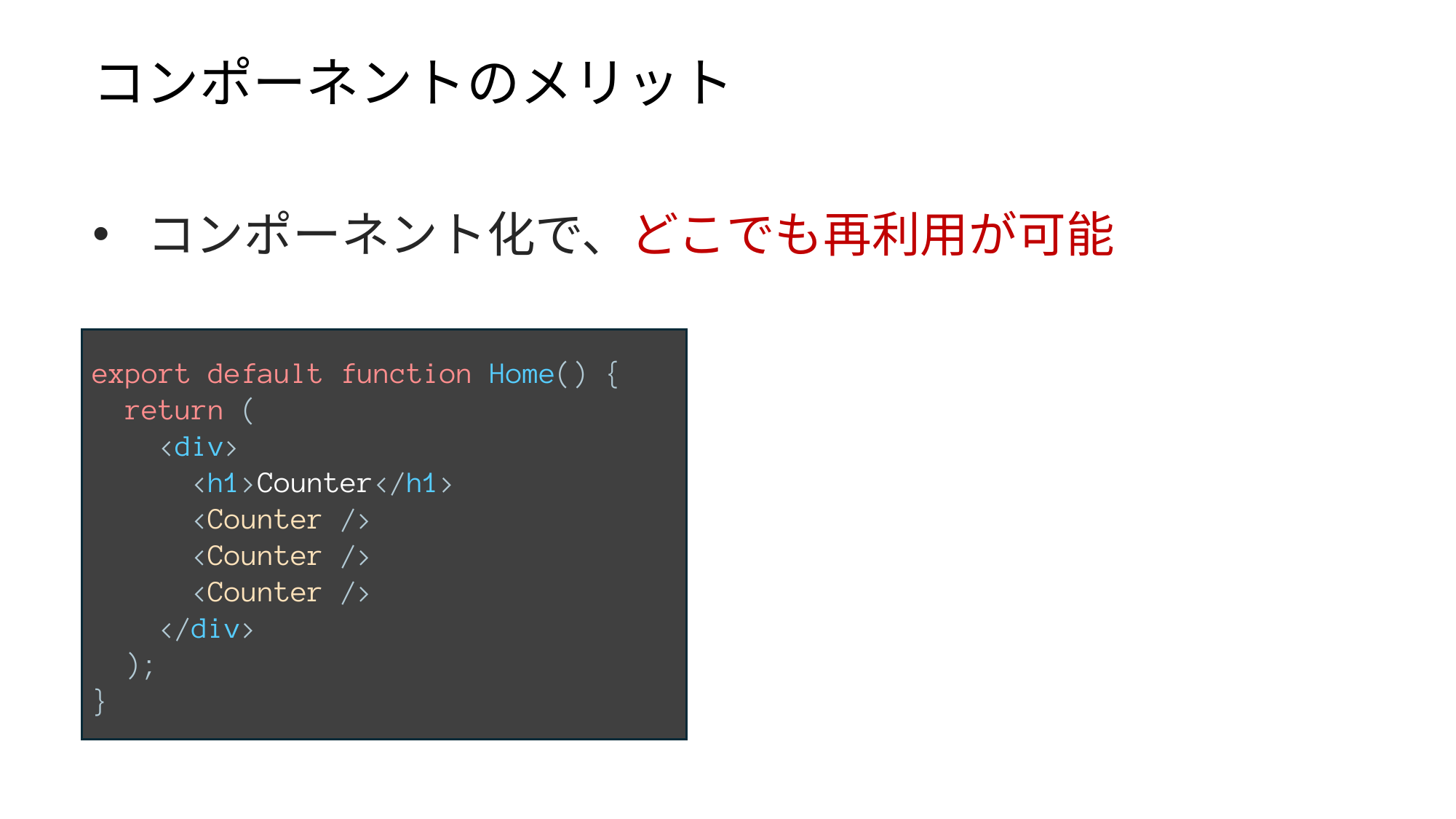

コンポーネントのメリット
コンポーネント化で、どこでも再利用が可能
export default function Home() {
  return (
    <div>
      <h1>Counter</h1>
      <Counter />
      <Counter />
      <Counter />
    </div>
  );
}